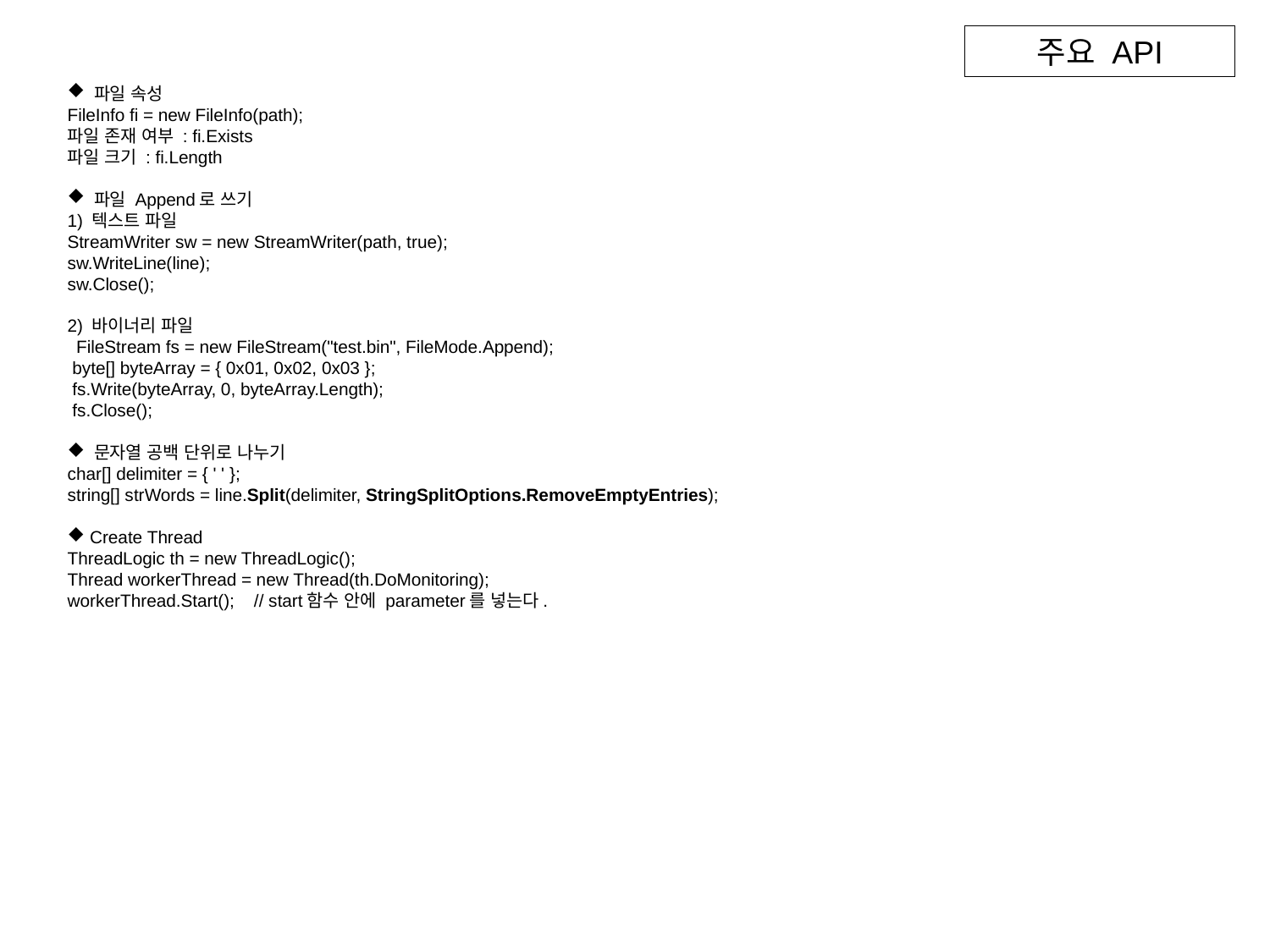

주요 API
 파일 속성
FileInfo fi = new FileInfo(path);
파일 존재 여부 : fi.Exists
파일 크기 : fi.Length

 파일 Append로 쓰기
1) 텍스트 파일
StreamWriter sw = new StreamWriter(path, true);
sw.WriteLine(line);
sw.Close();
2) 바이너리 파일
 FileStream fs = new FileStream("test.bin", FileMode.Append);
 byte[] byteArray = { 0x01, 0x02, 0x03 };
 fs.Write(byteArray, 0, byteArray.Length);
 fs.Close();
 문자열 공백 단위로 나누기
char[] delimiter = { ' ' };
string[] strWords = line.Split(delimiter, StringSplitOptions.RemoveEmptyEntries);

 Create Thread
ThreadLogic th = new ThreadLogic();
Thread workerThread = new Thread(th.DoMonitoring);
workerThread.Start();    // start함수 안에 parameter를 넣는다.